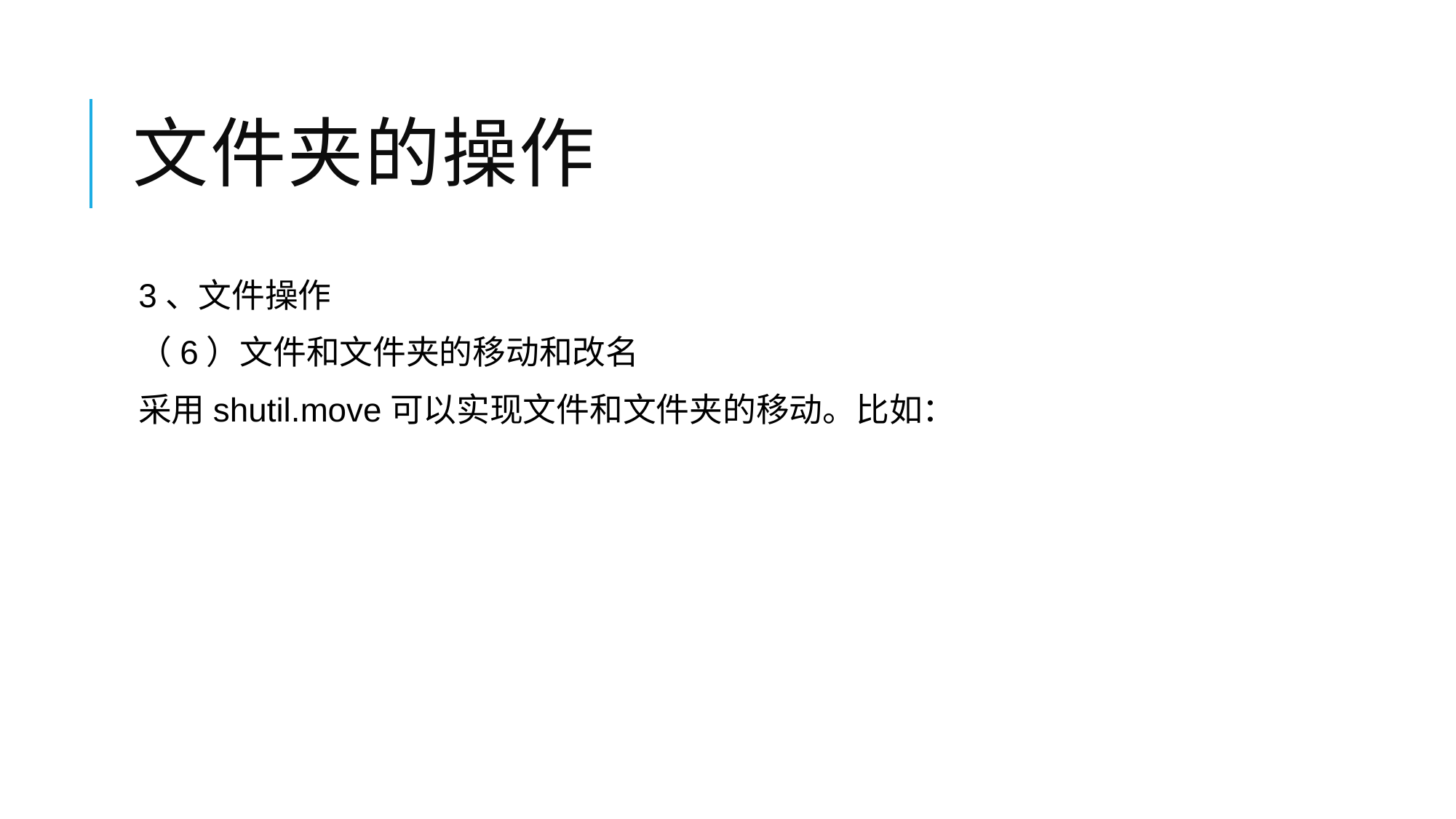

# 文件夹的操作
3、文件操作
（6）文件和文件夹的移动和改名
采用shutil.move可以实现文件和文件夹的移动。比如：